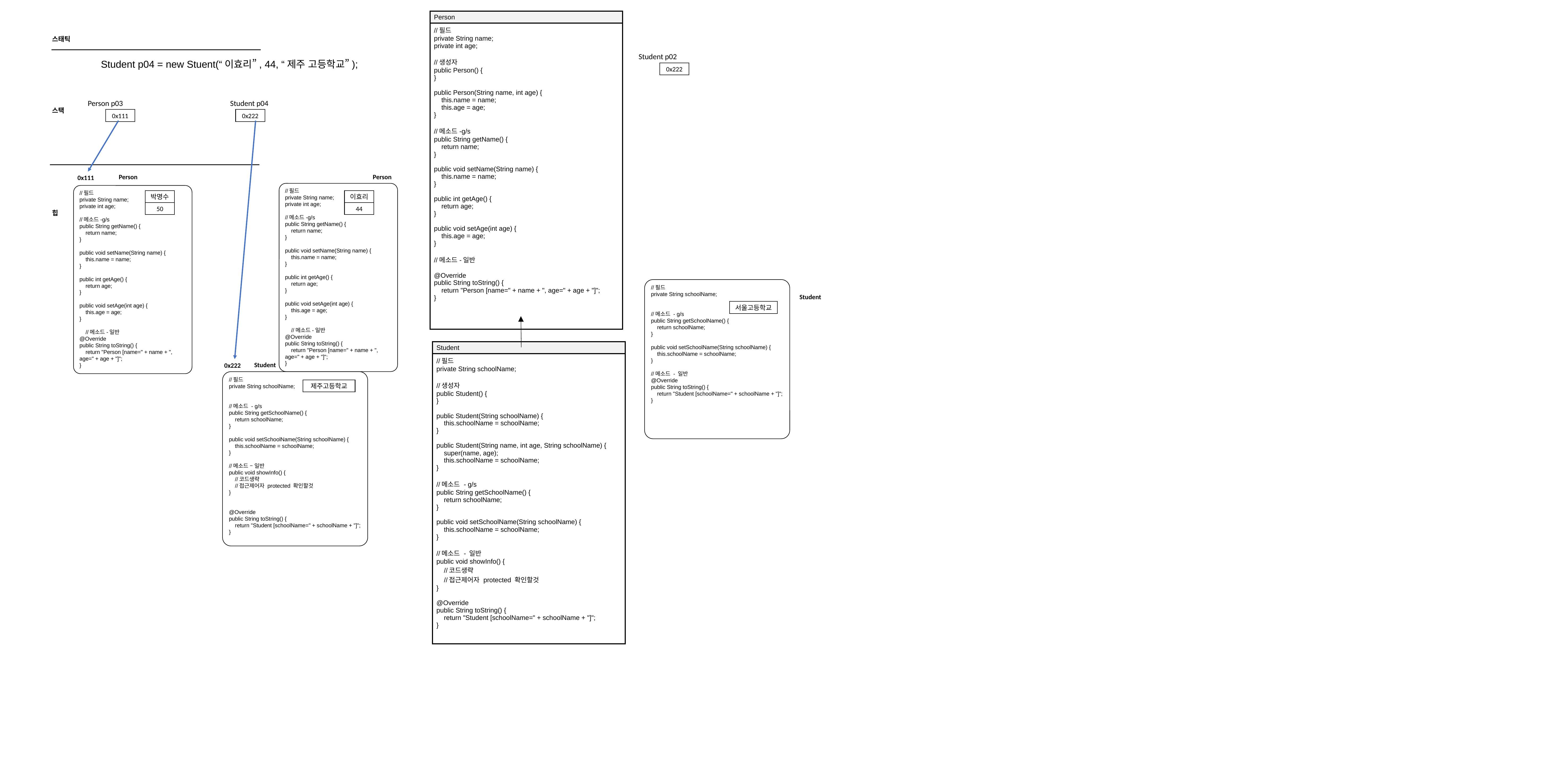

| Person |
| --- |
| //필드 private String name; private int age; //생성자 public Person() { } public Person(String name, int age) { this.name = name; this.age = age; } //메소드-g/s public String getName() { return name; } public void setName(String name) { this.name = name; } public int getAge() { return age; } public void setAge(int age) { this.age = age; } //메소드-일반 @Override public String toString() { return "Person [name=" + name + ", age=" + age + "]"; } |
스태틱
Student p02
Student p04 = new Stuent(“이효리”, 44, “제주 고등학교”);
0x222
Person p03
Student p04
스택
0x111
0x222
Person
Person
0x111

//필드
private String name;
private int age;

//메소드-g/s
public String getName() {
    return name;
}

public void setName(String name) {
    this.name = name;
}

public int getAge() {
    return age;
}

public void setAge(int age) {
    this.age = age;
}

    //메소드-일반
@Override
public String toString() {
    return "Person [name=" + name + ", age=" + age + "]";
}
//필드
private String name;
private int age;

//메소드-g/s
public String getName() {
    return name;
}

public void setName(String name) {
    this.name = name;
}

public int getAge() {
    return age;
}

public void setAge(int age) {
    this.age = age;
}

    //메소드-일반
@Override
public String toString() {
    return "Person [name=" + name + ", age=" + age + "]";
}
박명수
이효리
50
44
힙
//필드
private String schoolName;

//메소드 - g/s
public String getSchoolName() {
    return schoolName;
}

public void setSchoolName(String schoolName) {
    this.schoolName = schoolName;
}

//메소드 - 일반
@Override
public String toString() {
    return "Student [schoolName=" + schoolName + "]";
}

Student
서울고등학교
| Student |
| --- |
| //필드 private String schoolName; //생성자 public Student() { } public Student(String schoolName) { this.schoolName = schoolName; } public Student(String name, int age, String schoolName) { super(name, age); this.schoolName = schoolName; } //메소드 - g/s public String getSchoolName() { return schoolName; } public void setSchoolName(String schoolName) { this.schoolName = schoolName; } //메소드 - 일반 public void showInfo() { //코드생략 //접근제어자 protected 확인할것 } @Override public String toString() { return "Student [schoolName=" + schoolName + "]"; } |
Student
0x222
//필드
private String schoolName;

//메소드 - g/s
public String getSchoolName() {
    return schoolName;
}

public void setSchoolName(String schoolName) {
    this.schoolName = schoolName;
}

//메소드 – 일반
public void showInfo() {
    //코드생략
    //접근제어자 protected 확인할것
}

@Override
public String toString() {
    return "Student [schoolName=" + schoolName + "]";
}

제주고등학교